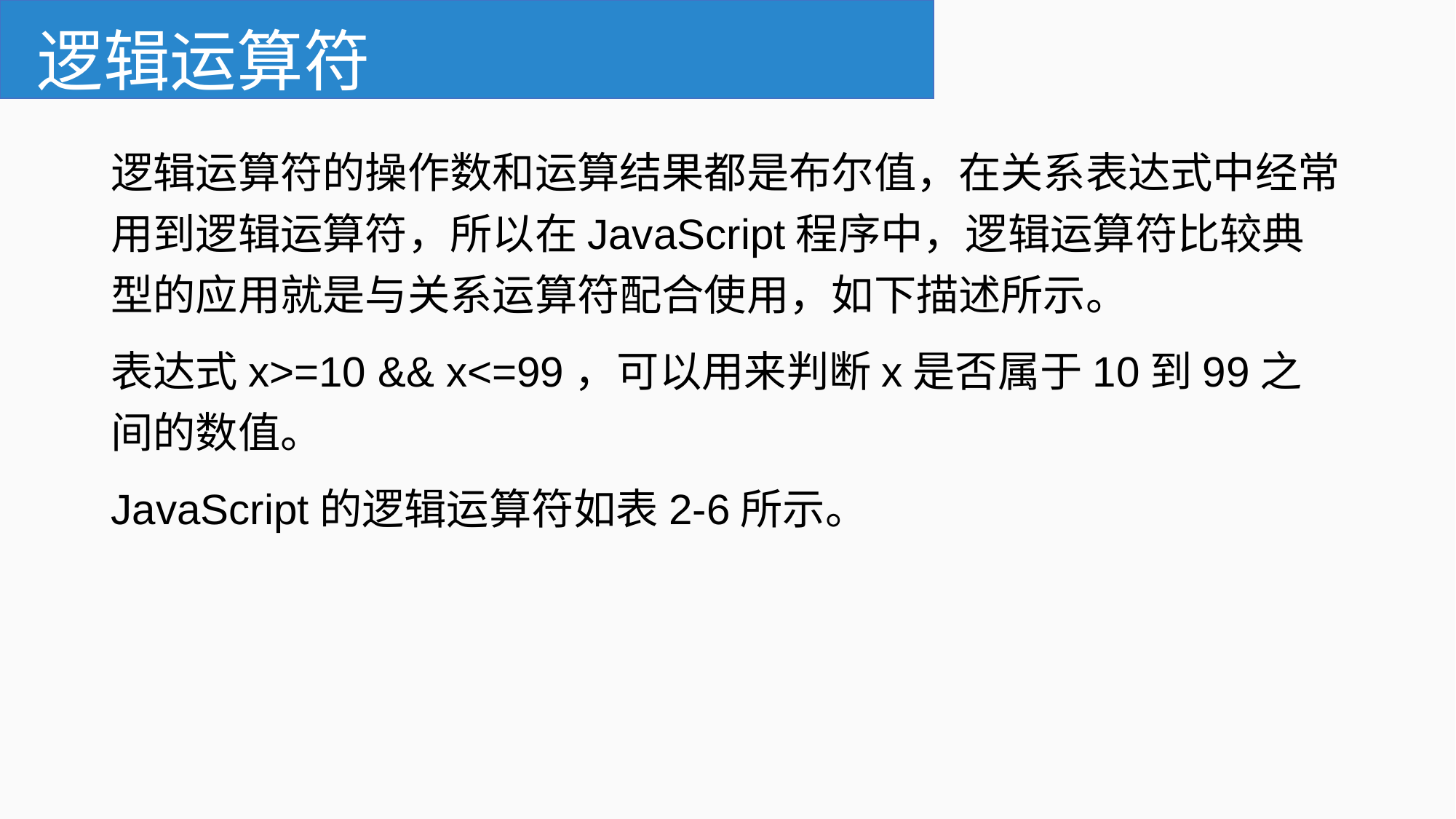

# 逻辑运算符
逻辑运算符的操作数和运算结果都是布尔值，在关系表达式中经常用到逻辑运算符，所以在JavaScript程序中，逻辑运算符比较典型的应用就是与关系运算符配合使用，如下描述所示。
表达式x>=10 && x<=99，可以用来判断x是否属于10到99之间的数值。
JavaScript的逻辑运算符如表2-6所示。